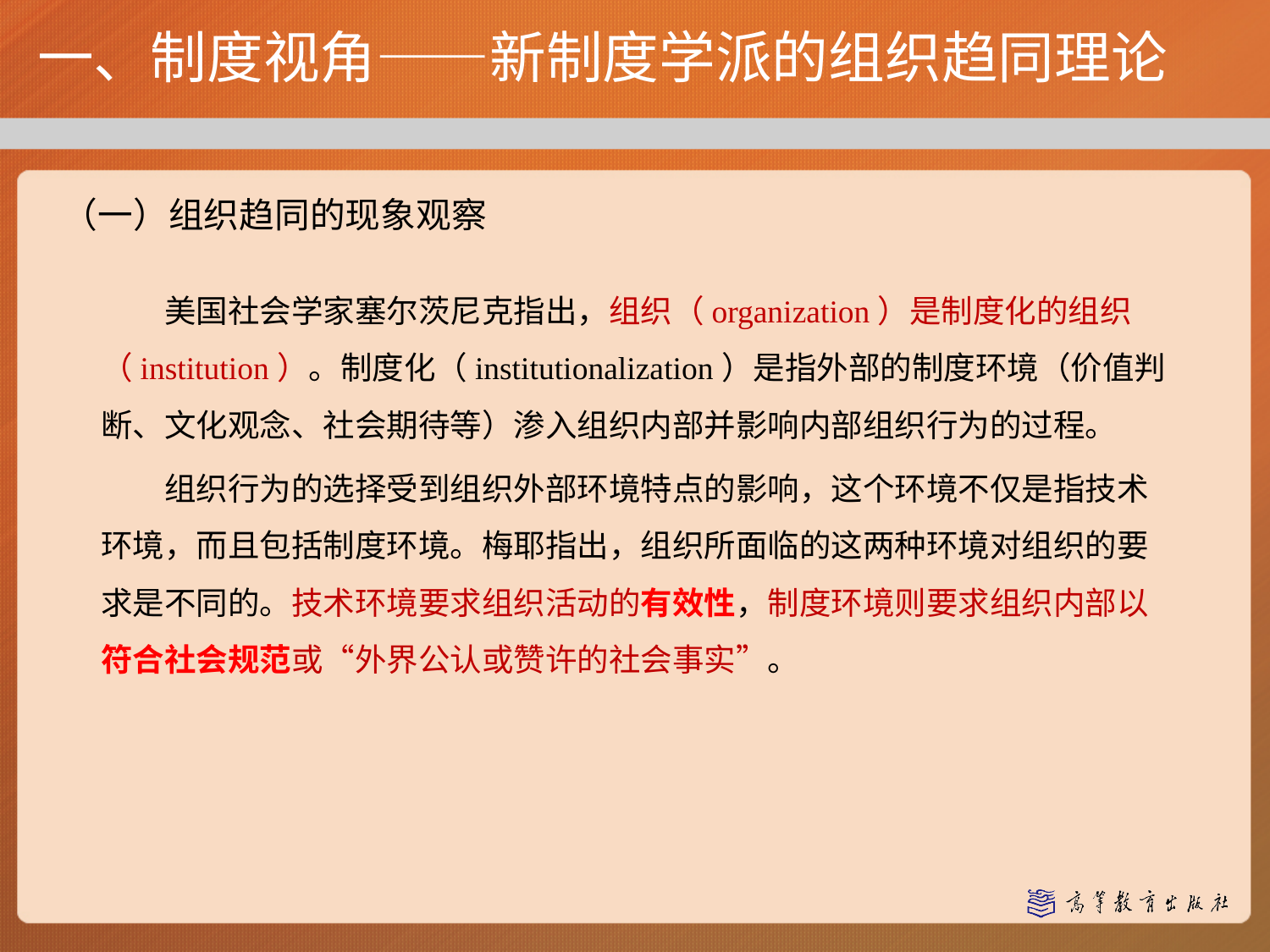

一、制度视角——新制度学派的组织趋同理论
（一）组织趋同的现象观察
美国社会学家塞尔茨尼克指出，组织（organization）是制度化的组织（institution）。制度化（institutionalization）是指外部的制度环境（价值判断、文化观念、社会期待等）渗入组织内部并影响内部组织行为的过程。
组织行为的选择受到组织外部环境特点的影响，这个环境不仅是指技术环境，而且包括制度环境。梅耶指出，组织所面临的这两种环境对组织的要求是不同的。技术环境要求组织活动的有效性，制度环境则要求组织内部以符合社会规范或“外界公认或赞许的社会事实”。